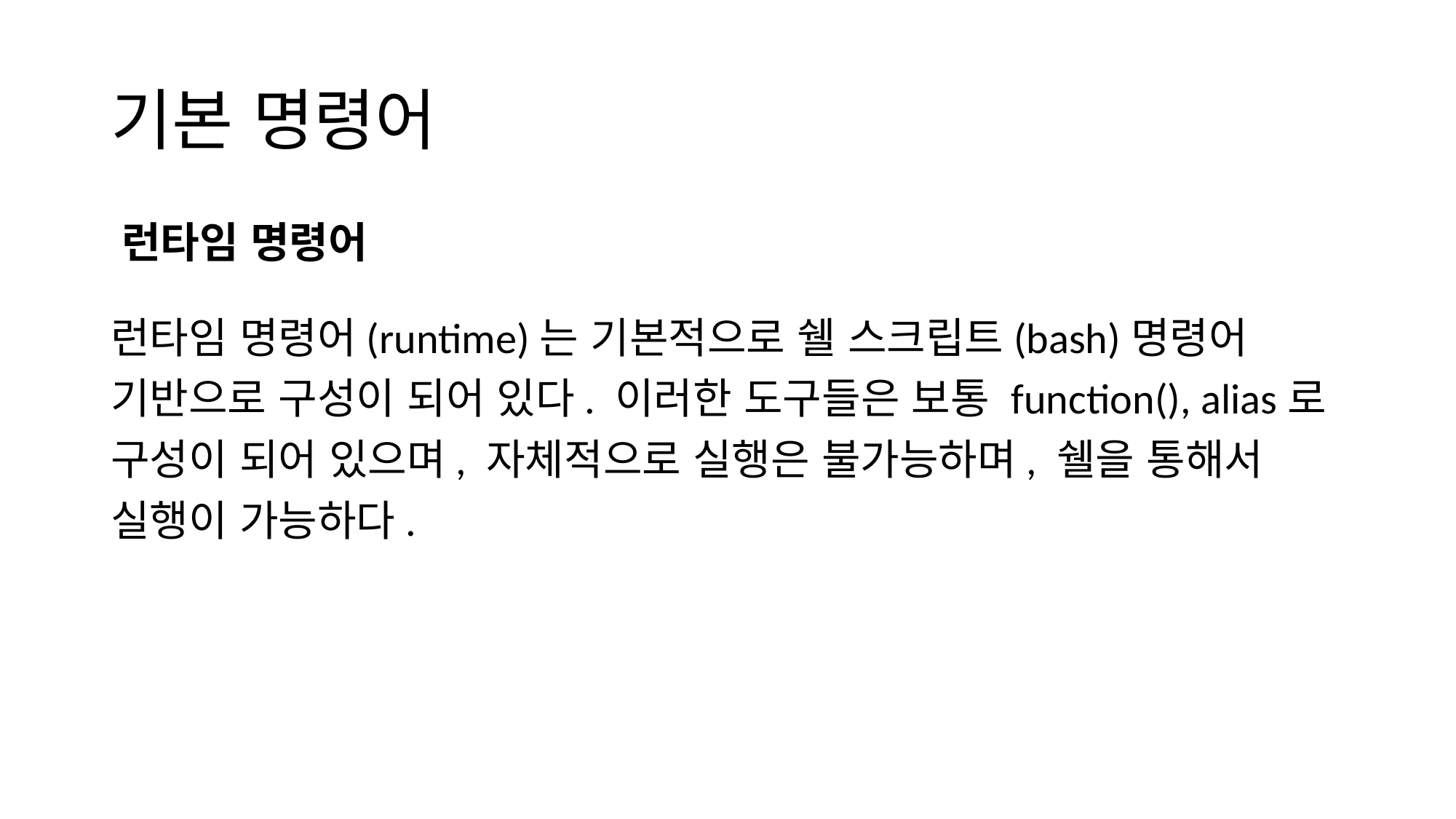

# 기본 명령어
런타임 명령어
런타임 명령어(runtime)는 기본적으로 쉘 스크립트(bash)명령어 기반으로 구성이 되어 있다. 이러한 도구들은 보통 function(), alias로 구성이 되어 있으며, 자체적으로 실행은 불가능하며, 쉘을 통해서 실행이 가능하다.